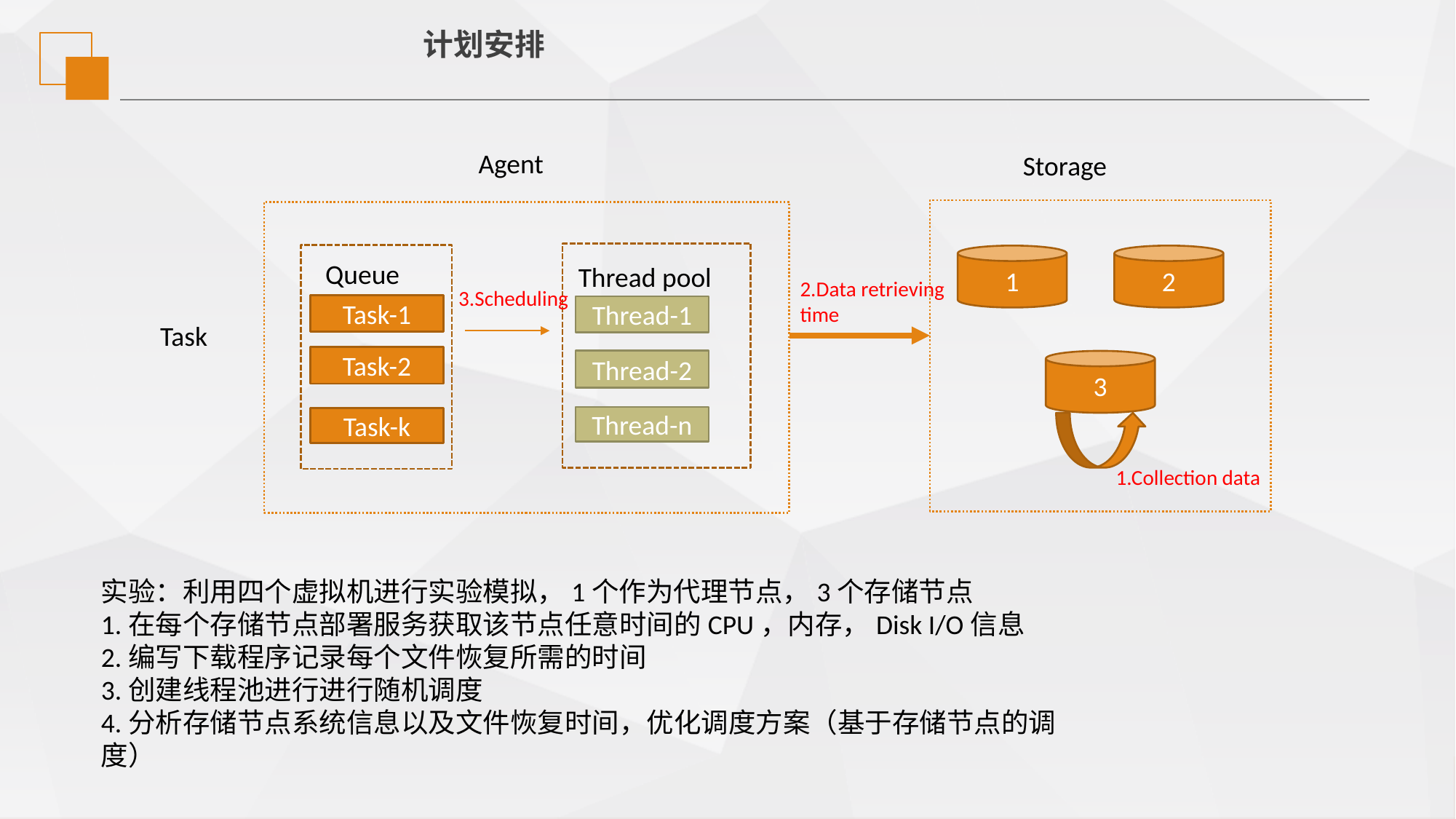

计划安排

Agent
Storage

1
2
Queue
Thread pool
2.Data retrieving time
3.Scheduling
Task-1
Thread-1
Task
Task-2
Thread-2
3
Thread-n
Task-k

1.Collection data
实验：利用四个虚拟机进行实验模拟，1个作为代理节点，3个存储节点
1.在每个存储节点部署服务获取该节点任意时间的CPU，内存，Disk I/O信息
2.编写下载程序记录每个文件恢复所需的时间
3.创建线程池进行进行随机调度
4.分析存储节点系统信息以及文件恢复时间，优化调度方案（基于存储节点的调度）